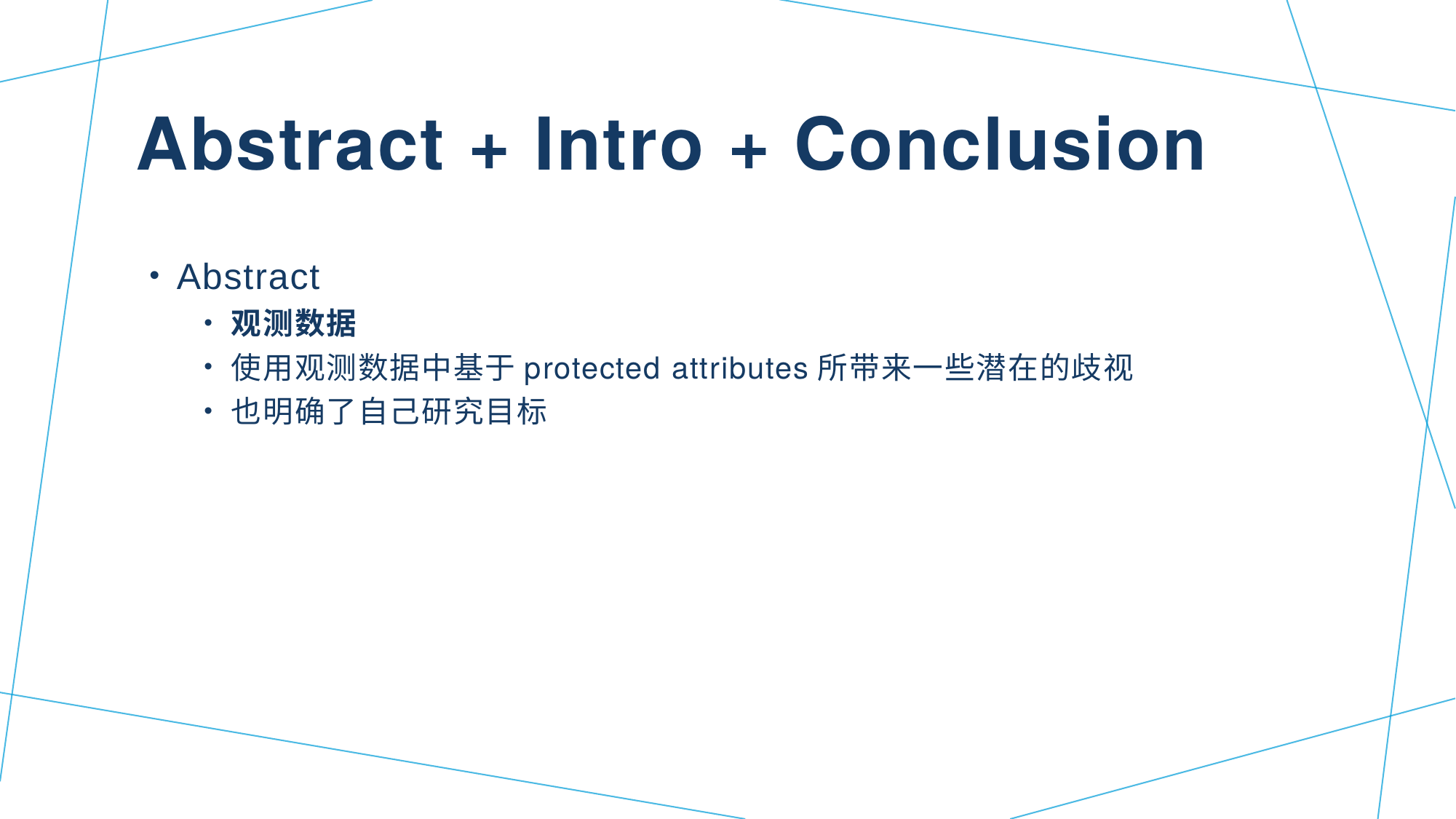

# Abstract + Intro + Conclusion
Abstract
观测数据
使用观测数据中基于protected attributes所带来一些潜在的歧视
也明确了自己研究目标